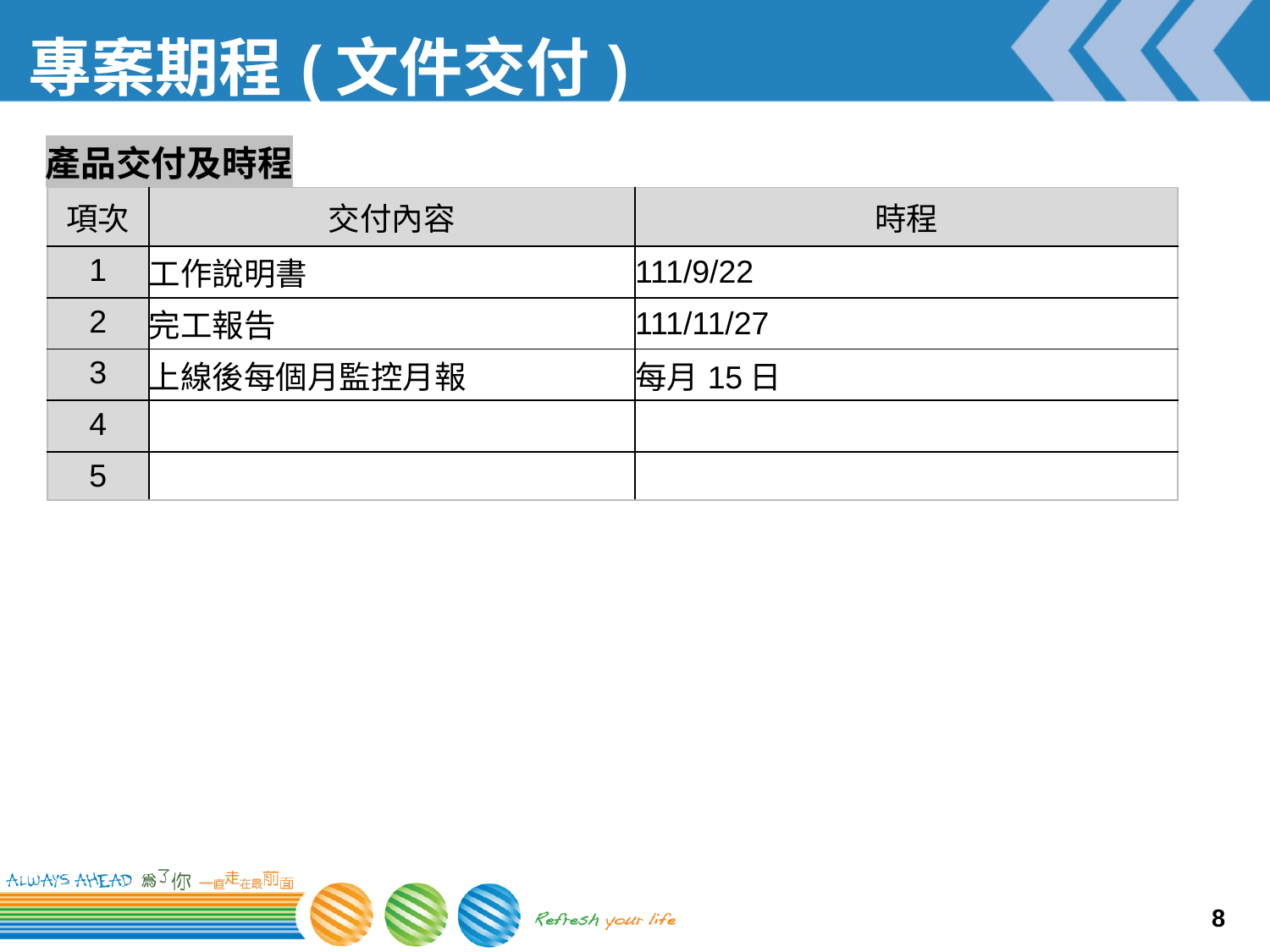

# 專案期程(文件交付)
產品交付及時程
| 項次 | 交付內容 | 時程 |
| --- | --- | --- |
| 1 | 工作說明書 | 111/9/22 |
| 2 | 完工報告 | 111/11/27 |
| 3 | 上線後每個月監控月報 | 每月15日 |
| 4 |  |  |
| 5 |  |  |
8